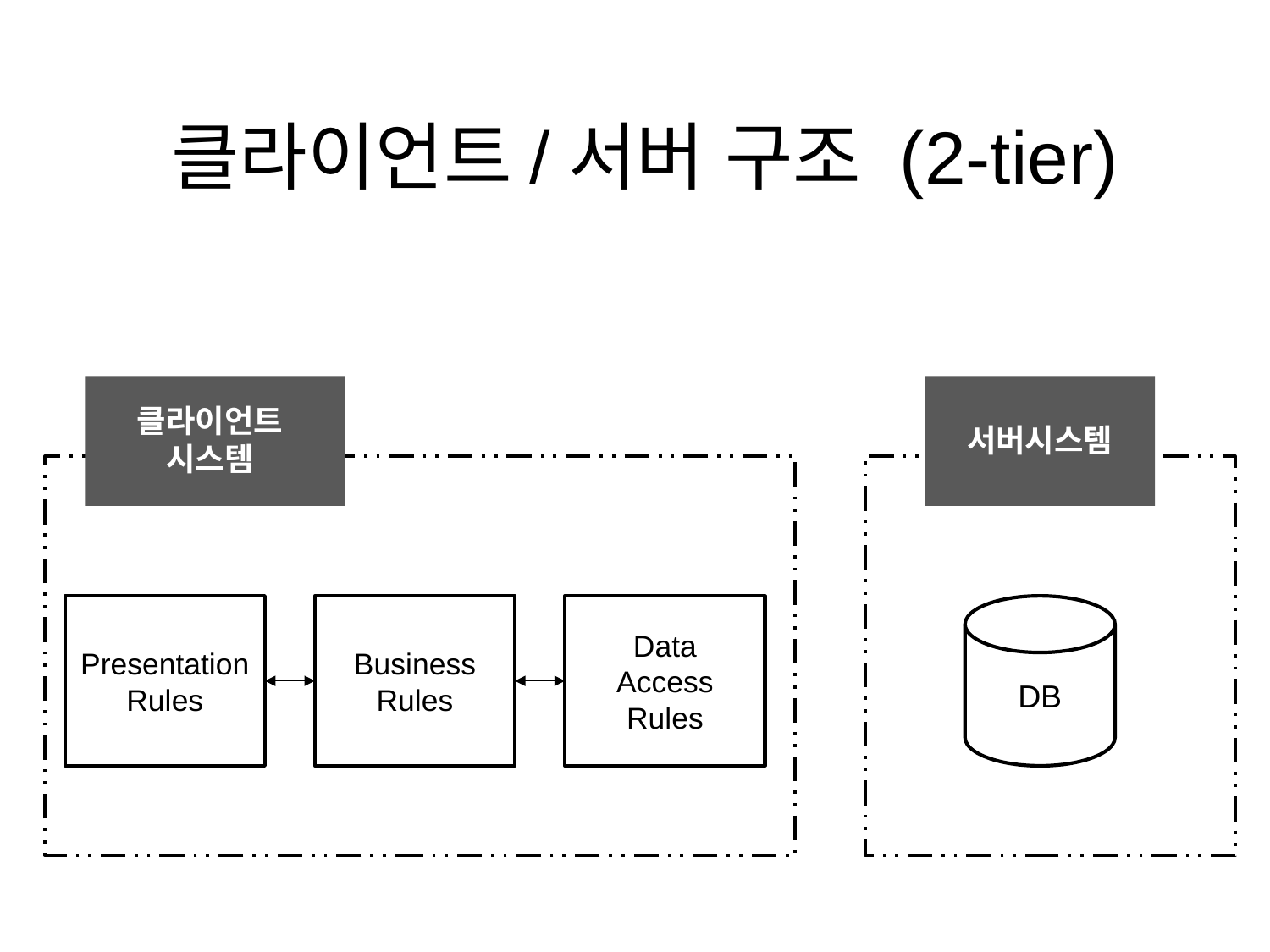

클라이언트/서버 구조 (2-tier)

클라이언트
시스템
서버시스템

Presentation
Rules
Business
Rules
Data
Access
Rules
DB